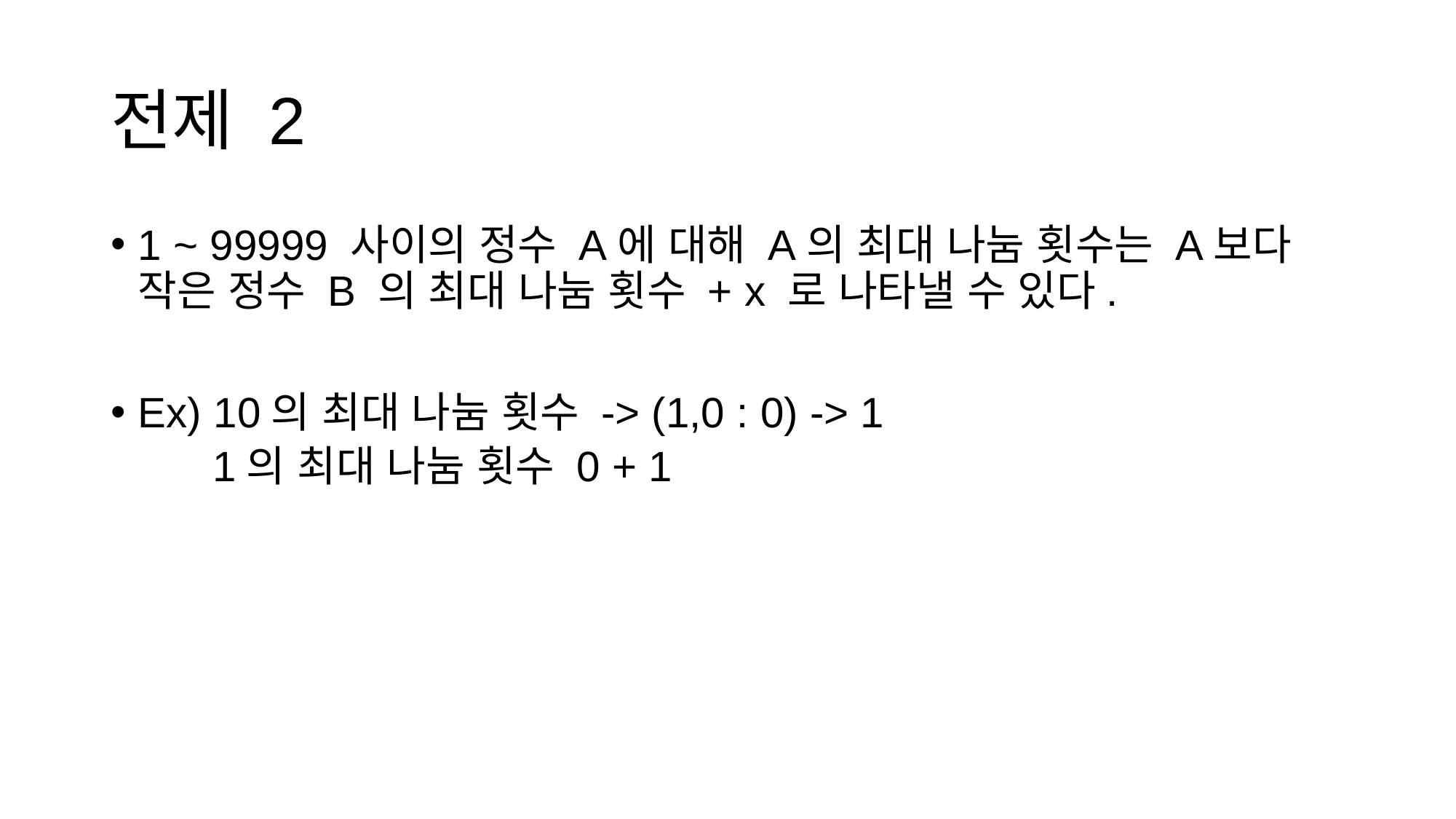

# 전제 2
1 ~ 99999 사이의 정수 A에 대해 A의 최대 나눔 횟수는 A보다 작은 정수 B 의 최대 나눔 횟수 + x 로 나타낼 수 있다.

Ex) 10의 최대 나눔 횟수 -> (1,0 : 0) -> 1
    1의 최대 나눔 횟수 0 + 1